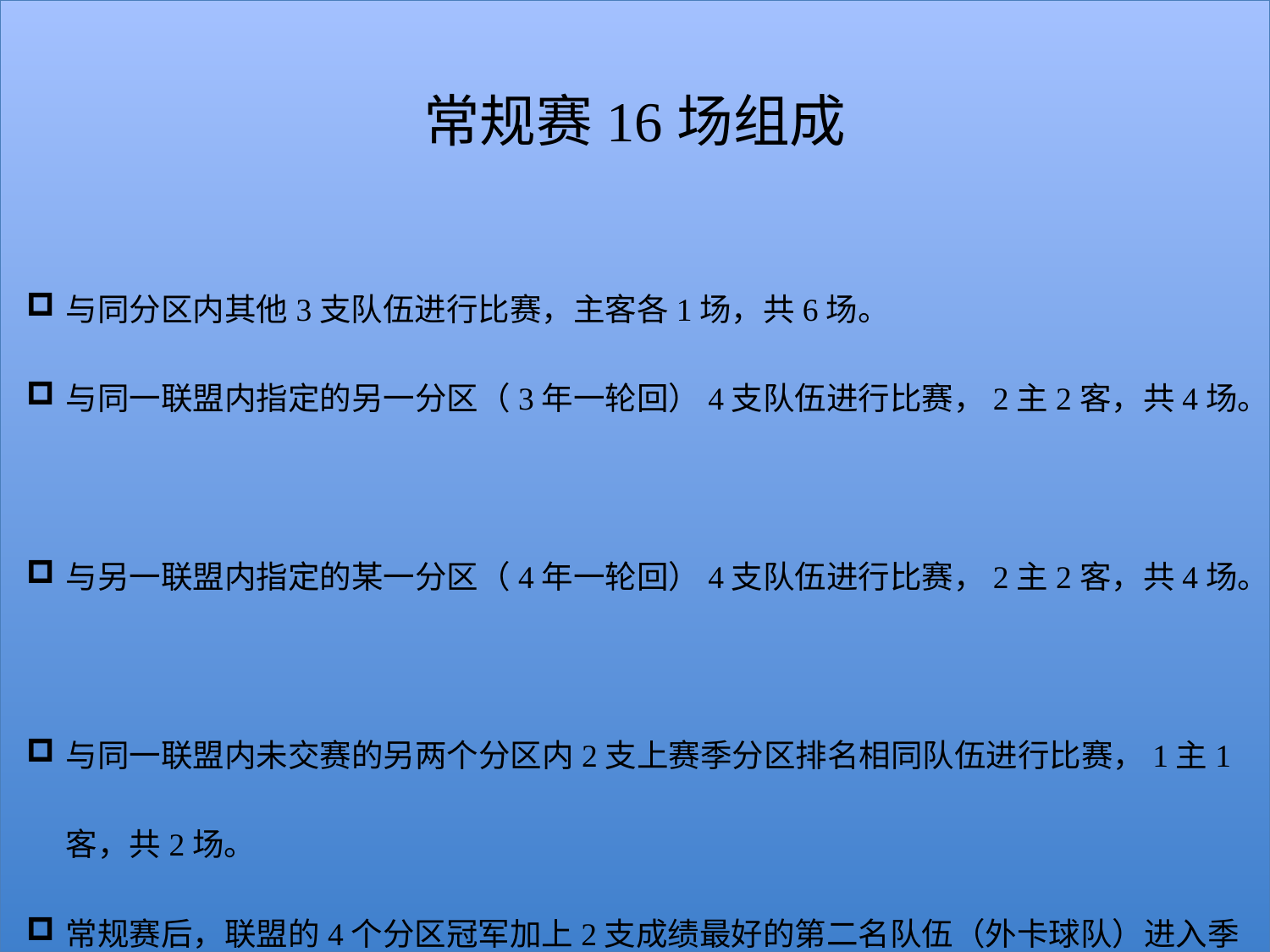

常规赛16场组成
与同分区内其他3支队伍进行比赛，主客各1场，共6场。
与同一联盟内指定的另一分区（3年一轮回）4支队伍进行比赛，2主2客，共4场。
与另一联盟内指定的某一分区（4年一轮回）4支队伍进行比赛，2主2客，共4场。
与同一联盟内未交赛的另两个分区内2支上赛季分区排名相同队伍进行比赛，1主1客，共2场。
常规赛后，联盟的4个分区冠军加上2支成绩最好的第二名队伍（外卡球队）进入季后赛，各分区冠军按照常规赛成绩排1-4位，最好的第二名按照常规赛的战绩拍5-6位；